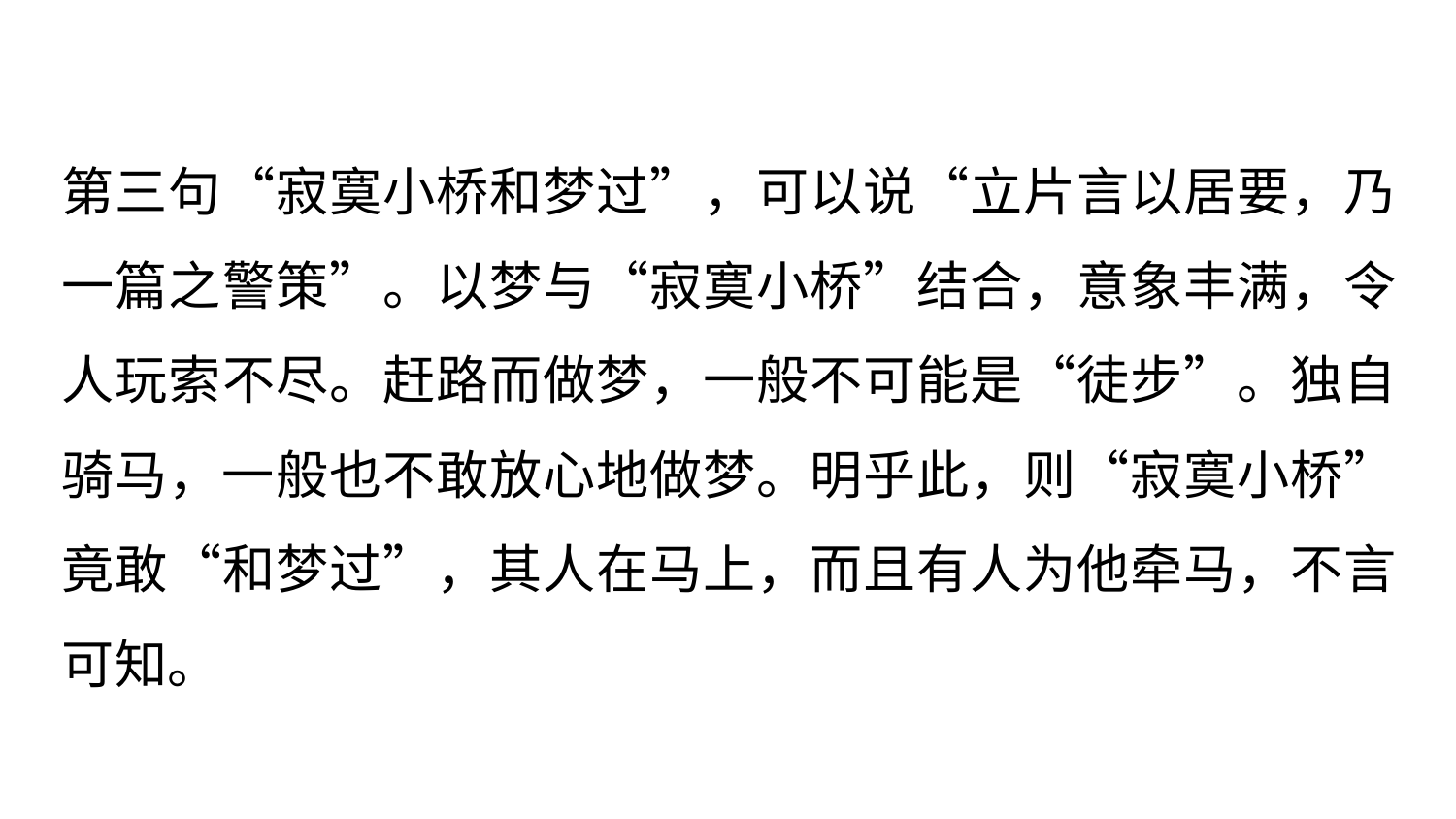

第三句“寂寞小桥和梦过”，可以说“立片言以居要，乃一篇之警策”。以梦与“寂寞小桥”结合，意象丰满，令人玩索不尽。赶路而做梦，一般不可能是“徒步”。独自骑马，一般也不敢放心地做梦。明乎此，则“寂寞小桥”竟敢“和梦过”，其人在马上，而且有人为他牵马，不言可知。